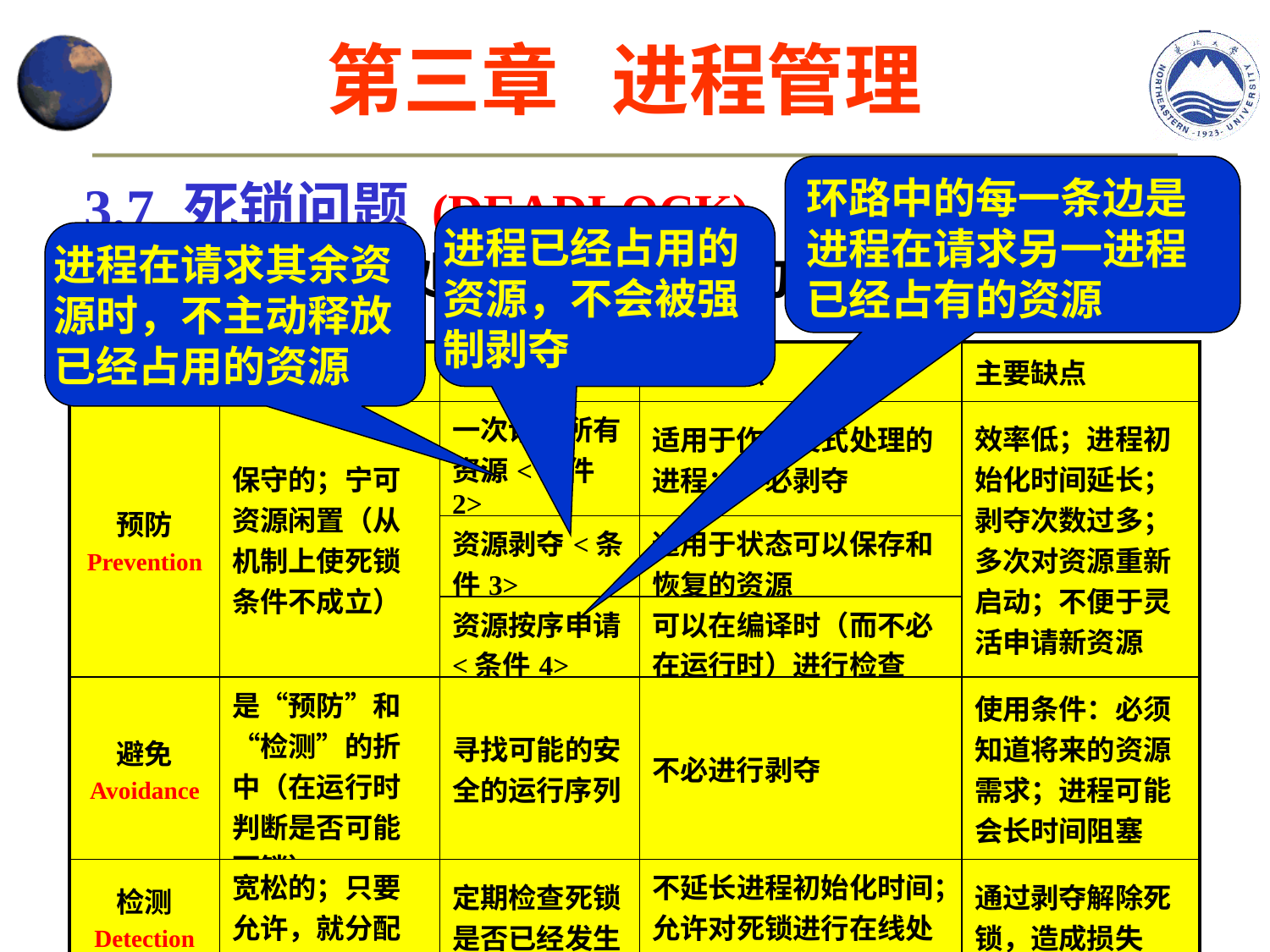

第三章   进程管理
环路中的每一条边是进程在请求另一进程已经占有的资源
进程已经占用的资源，不会被强制剥夺
进程在请求其余资源时，不主动释放已经占用的资源
3.7 死锁问题 (DEADLOCK)
3.7.1 概述——处理死锁的基本办法
| 方法 | 资源分配策略 | 各种可能模式 | 主要优点 | 主要缺点 |
| --- | --- | --- | --- | --- |
| 预防 Prevention | 保守的；宁可资源闲置（从机制上使死锁条件不成立） | 一次请求所有资源<条件2> | 适用于作突发式处理的进程；不必剥夺 | 效率低；进程初始化时间延长；剥夺次数过多；多次对资源重新启动；不便于灵活申请新资源 |
|  |  | 资源剥夺<条件3> | 适用于状态可以保存和恢复的资源 |  |
|  |  | 资源按序申请<条件4> | 可以在编译时（而不必在运行时）进行检查 |  |
| 避免 Avoidance | 是“预防”和“检测”的折中（在运行时判断是否可能死锁） | 寻找可能的安全的运行序列 | 不必进行剥夺 | 使用条件：必须知道将来的资源需求；进程可能会长时间阻塞 |
| 检测 Detection | 宽松的；只要允许，就分配资源 | 定期检查死锁是否已经发生 | 不延长进程初始化时间；允许对死锁进行在线处理 | 通过剥夺解除死锁，造成损失 |